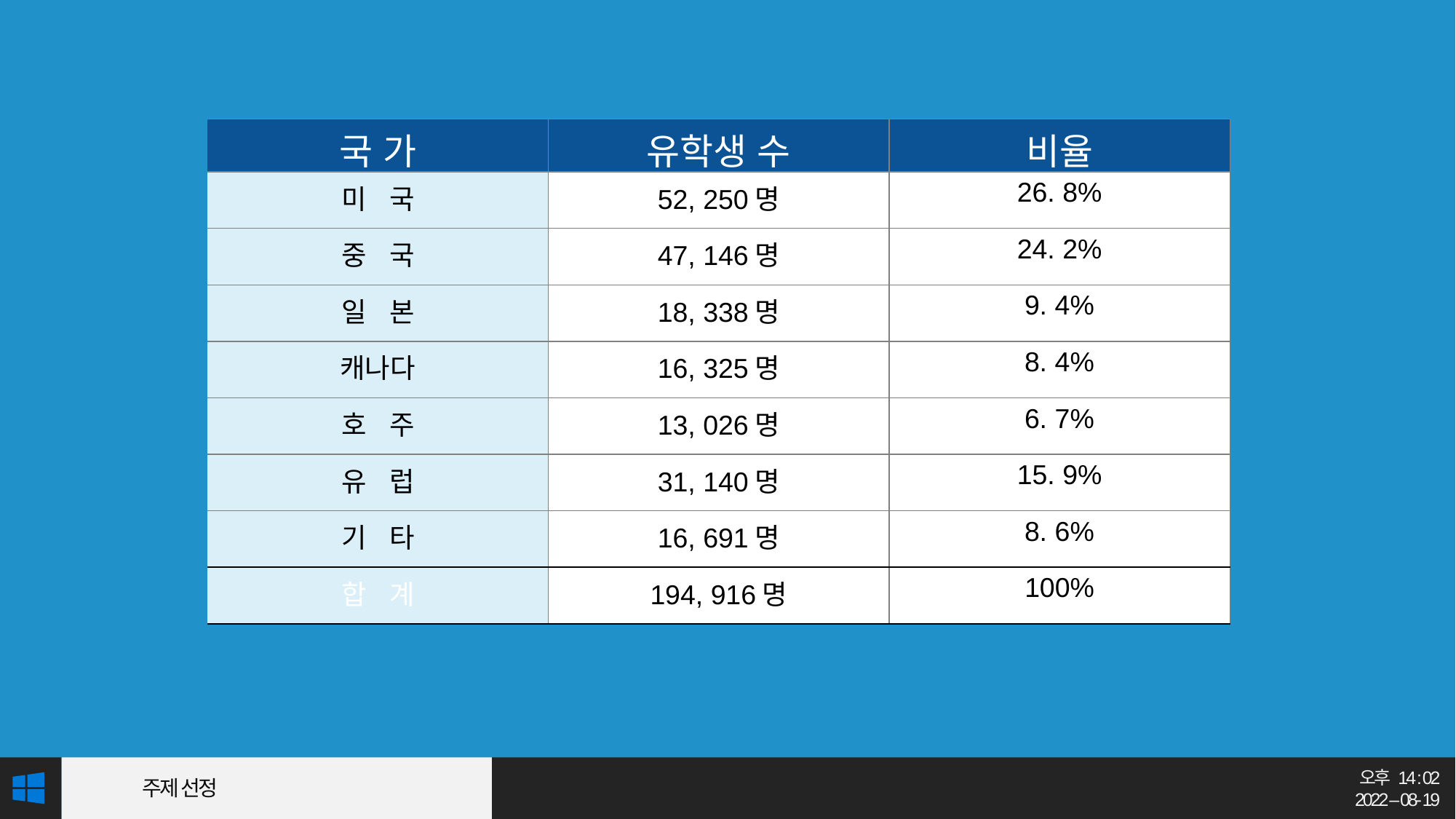

| 국 가 | 유학생 수 | 비율 |
| --- | --- | --- |
| 미 국 | 52, 250명 | 26. 8% |
| 중 국 | 47, 146명 | 24. 2% |
| 일 본 | 18, 338명 | 9. 4% |
| 캐나다 | 16, 325명 | 8. 4% |
| 호 주 | 13, 026명 | 6. 7% |
| 유 럽 | 31, 140명 | 15. 9% |
| 기 타 | 16, 691명 | 8. 6% |
| 합 계 | 194, 916명 | 100% |

오후 14 : 02
2022 – 08- 19
주제 선정